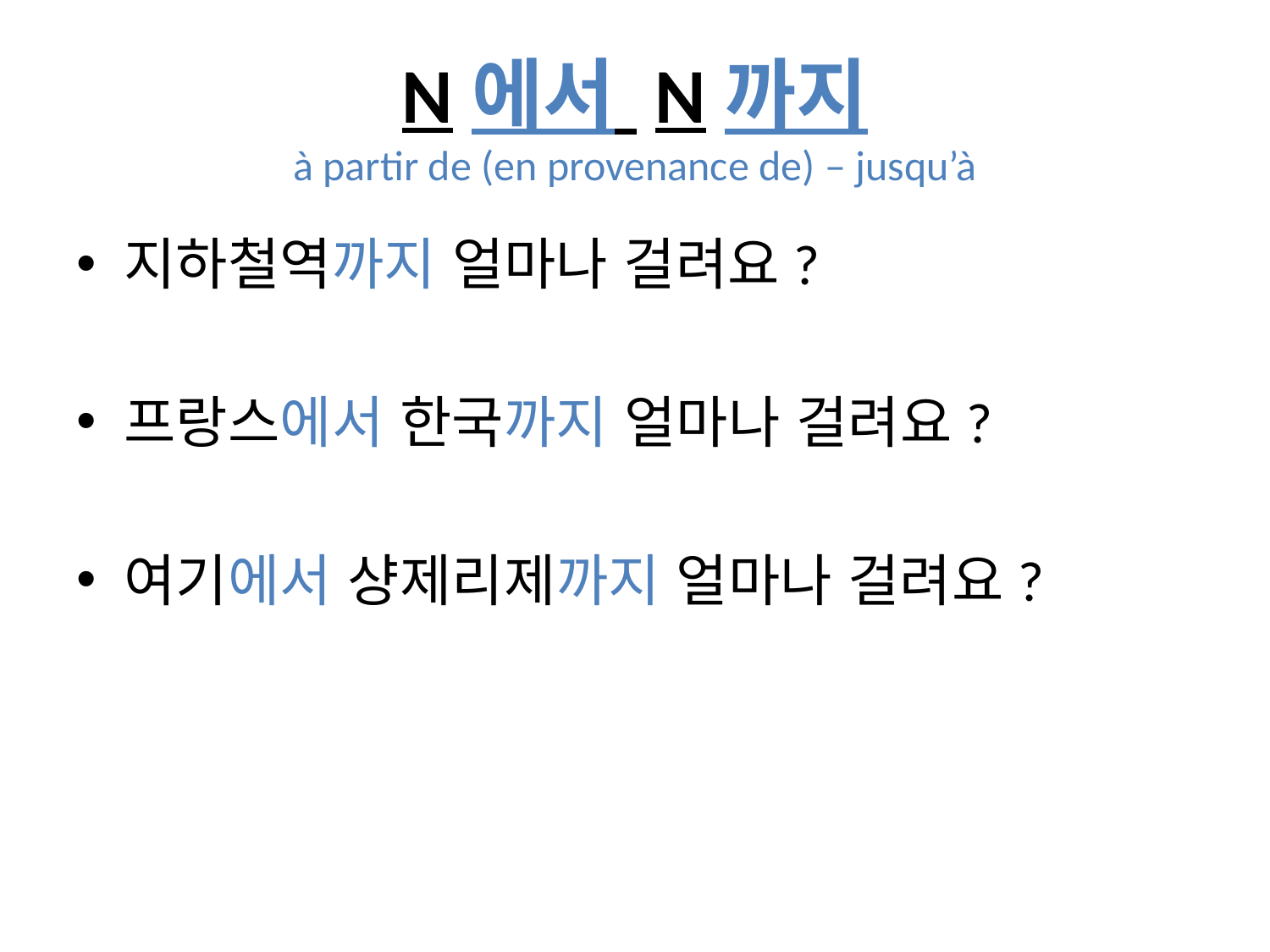

# N에서 N까지 à partir de (en provenance de) – jusqu’à
지하철역까지 얼마나 걸려요?

프랑스에서 한국까지 얼마나 걸려요?

여기에서 샹제리제까지 얼마나 걸려요?